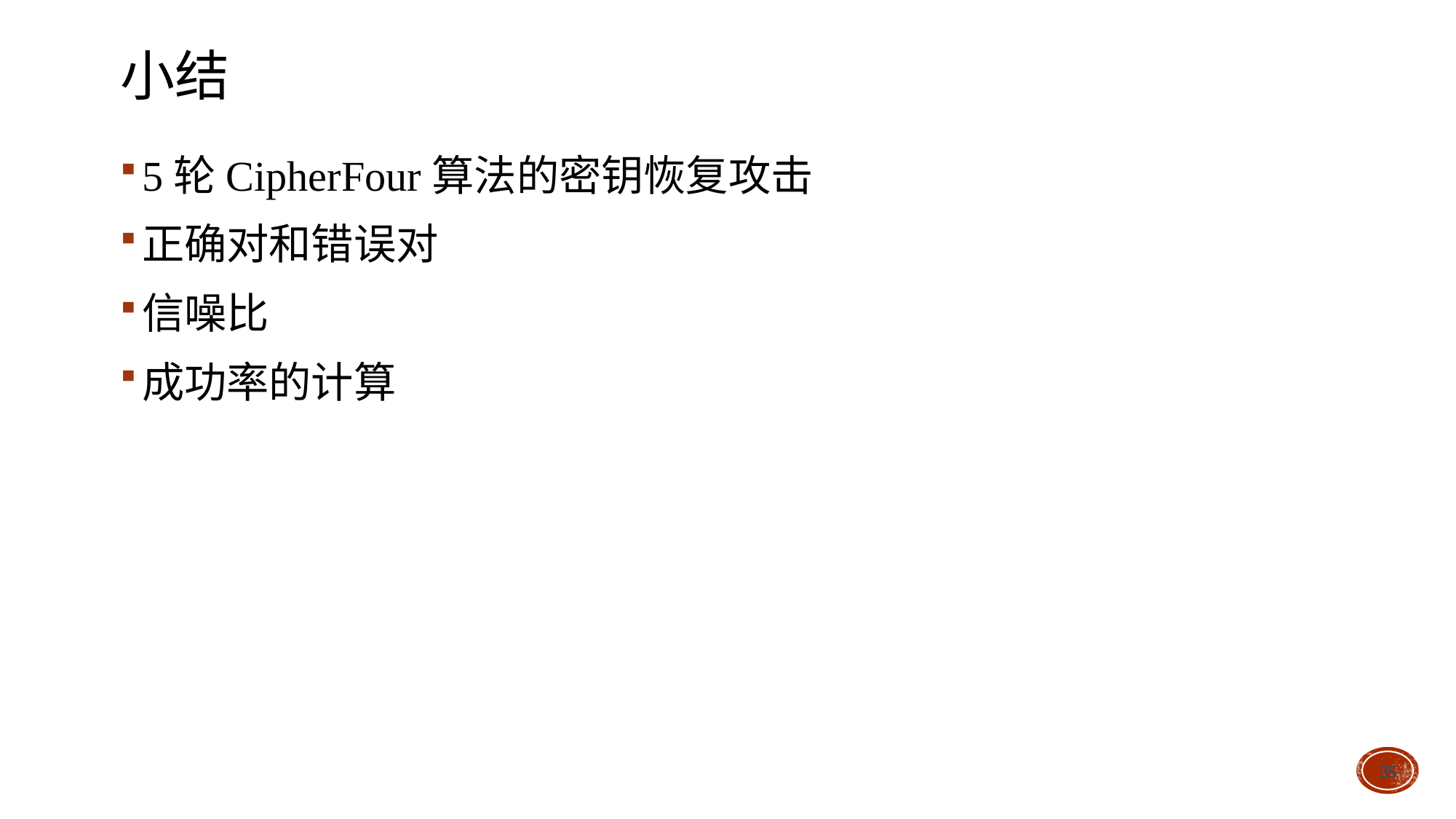

# 小结
5轮CipherFour算法的密钥恢复攻击
正确对和错误对
信噪比
成功率的计算

35